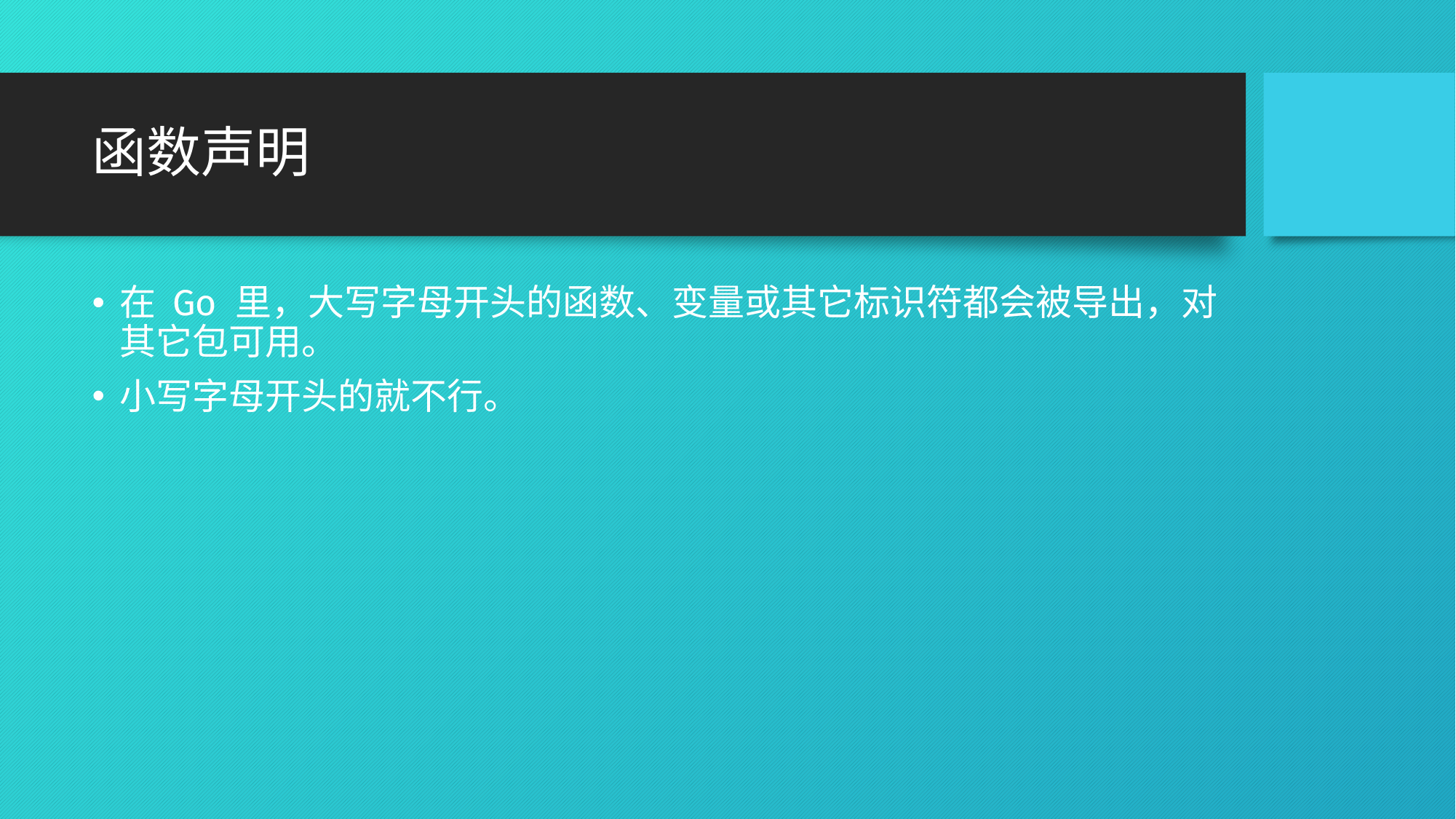

# 函数声明
在 Go 里，大写字母开头的函数、变量或其它标识符都会被导出，对其它包可用。
小写字母开头的就不行。